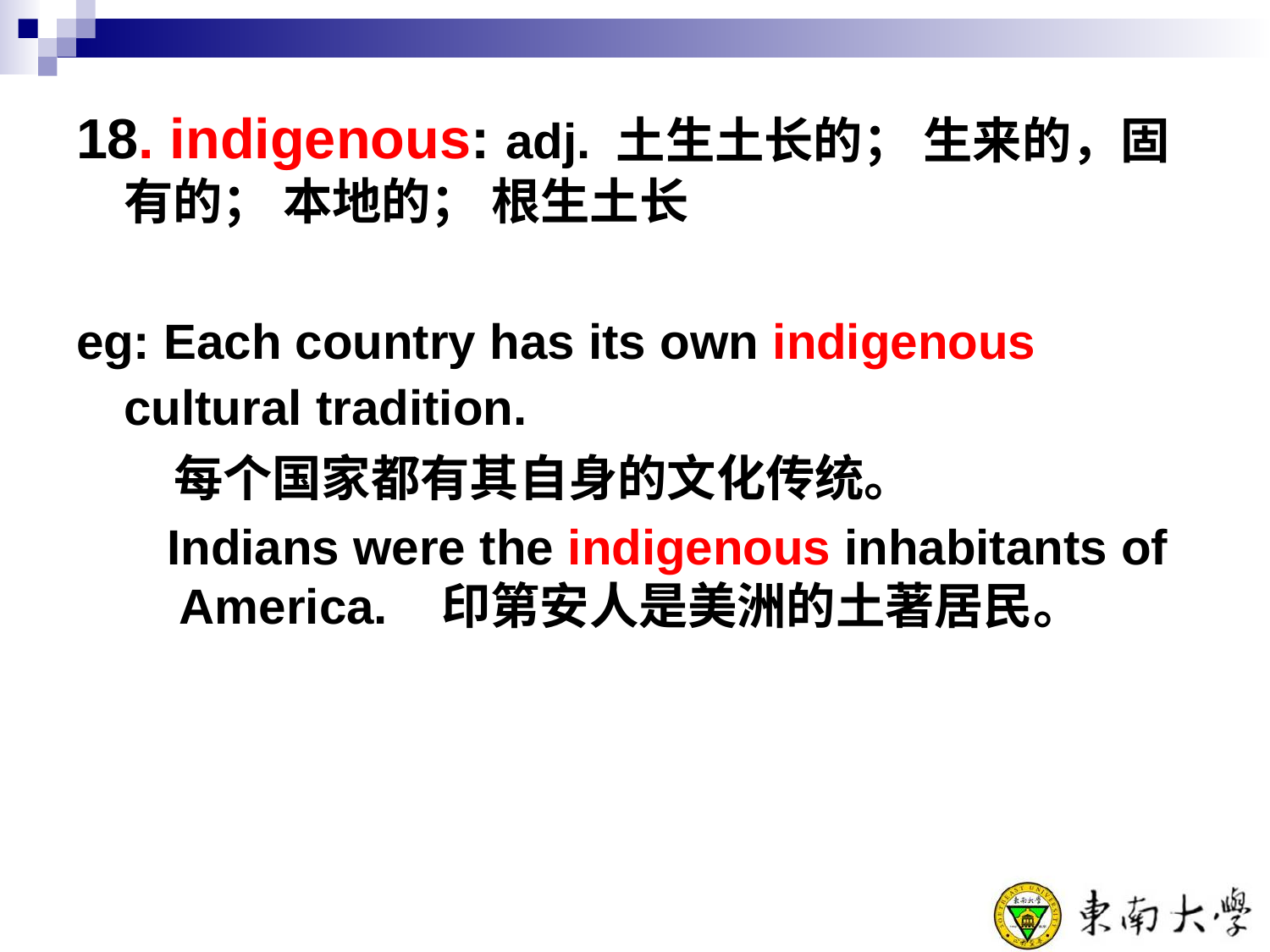

18. indigenous: adj. 土生土长的； 生来的，固有的； 本地的； 根生土长

eg: Each country has its own indigenous cultural tradition.
  每个国家都有其自身的文化传统。
  Indians were the indigenous inhabitants of America.   印第安人是美洲的土著居民。